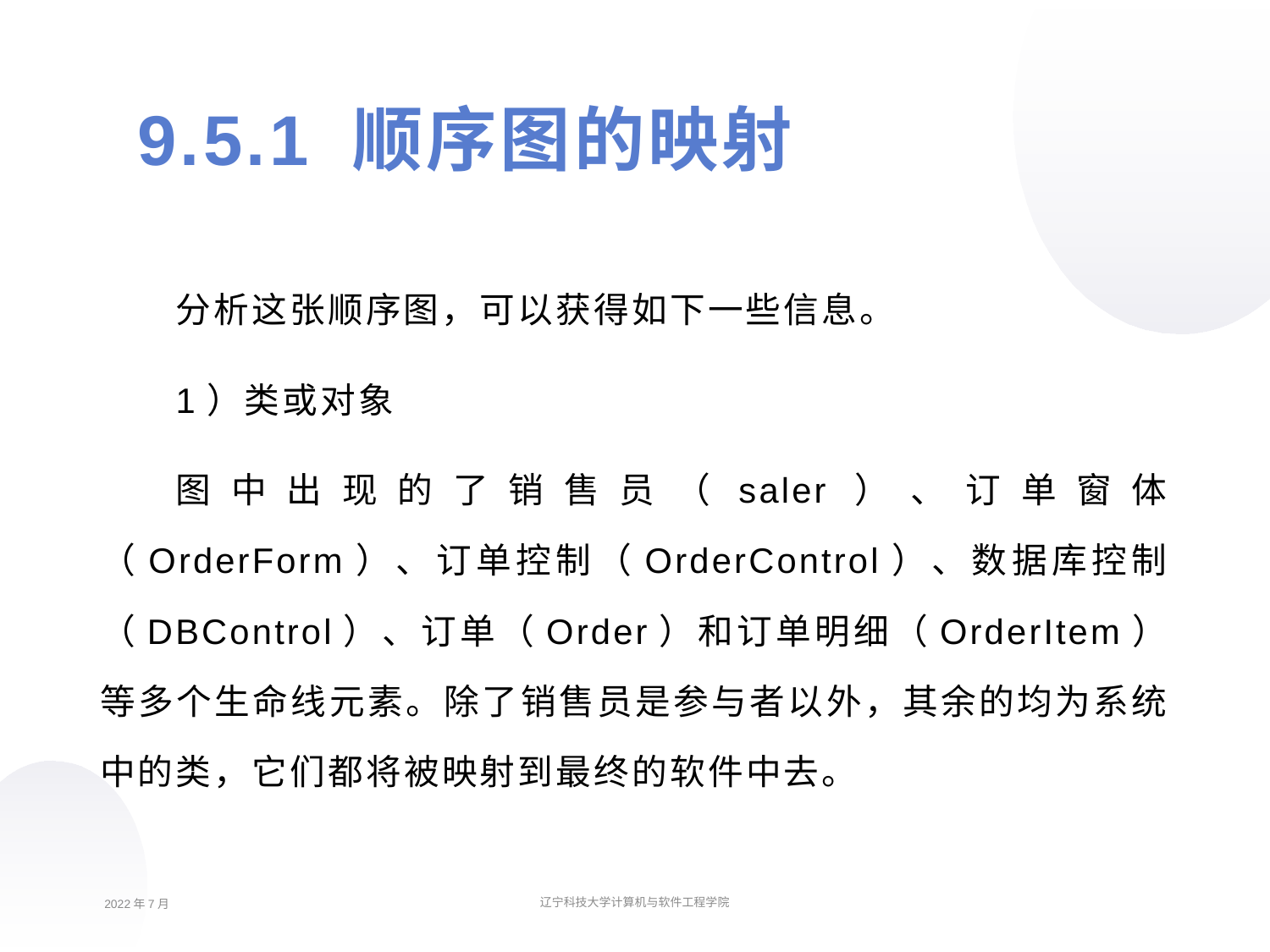

9.5.1 顺序图的映射
分析这张顺序图，可以获得如下一些信息。
1）类或对象
图中出现的了销售员（saler）、订单窗体（OrderForm）、订单控制（OrderControl）、数据库控制（DBControl）、订单（Order）和订单明细（OrderItem）等多个生命线元素。除了销售员是参与者以外，其余的均为系统中的类，它们都将被映射到最终的软件中去。

2022年7月
辽宁科技大学计算机与软件工程学院
82